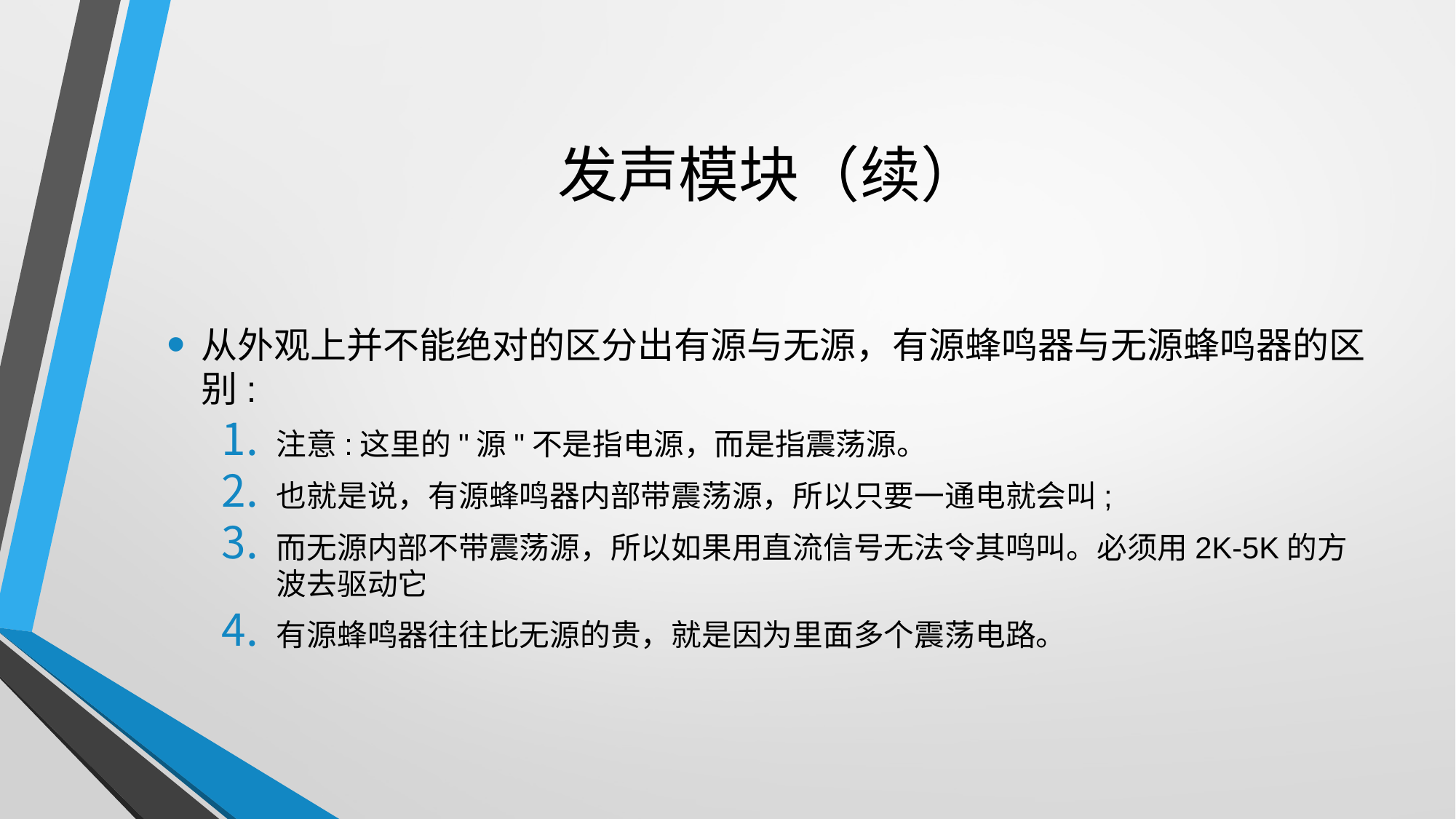

# 发声模块（续）
从外观上并不能绝对的区分出有源与无源，有源蜂鸣器与无源蜂鸣器的区别:
注意:这里的"源"不是指电源，而是指震荡源。
也就是说，有源蜂鸣器内部带震荡源，所以只要一通电就会叫;
而无源内部不带震荡源，所以如果用直流信号无法令其鸣叫。必须用2K-5K的方波去驱动它
有源蜂鸣器往往比无源的贵，就是因为里面多个震荡电路。